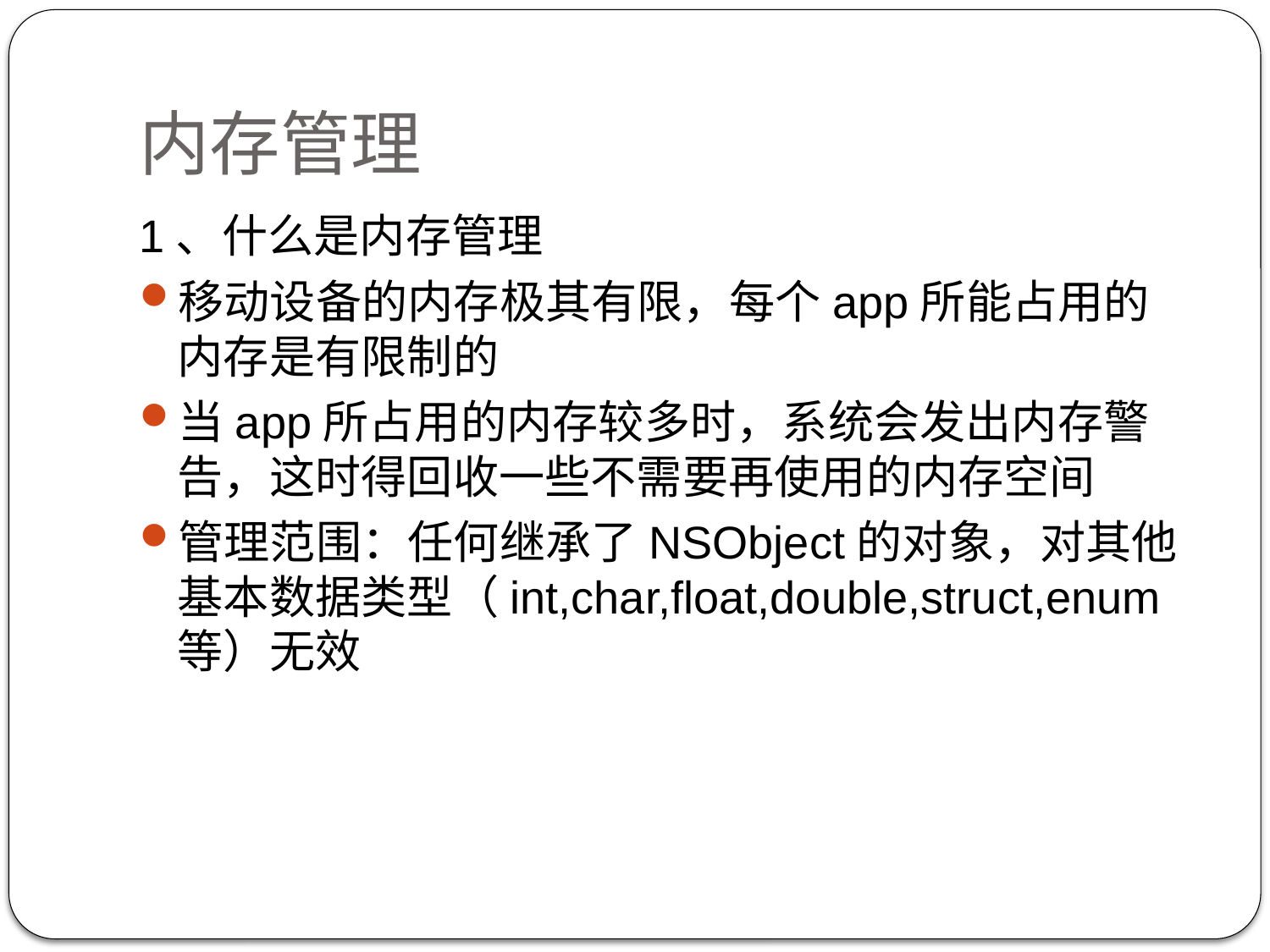

# 内存管理
1、什么是内存管理
移动设备的内存极其有限，每个app所能占用的内存是有限制的
当app所占用的内存较多时，系统会发出内存警告，这时得回收一些不需要再使用的内存空间
管理范围：任何继承了NSObject的对象，对其他基本数据类型（int,char,float,double,struct,enum等）无效